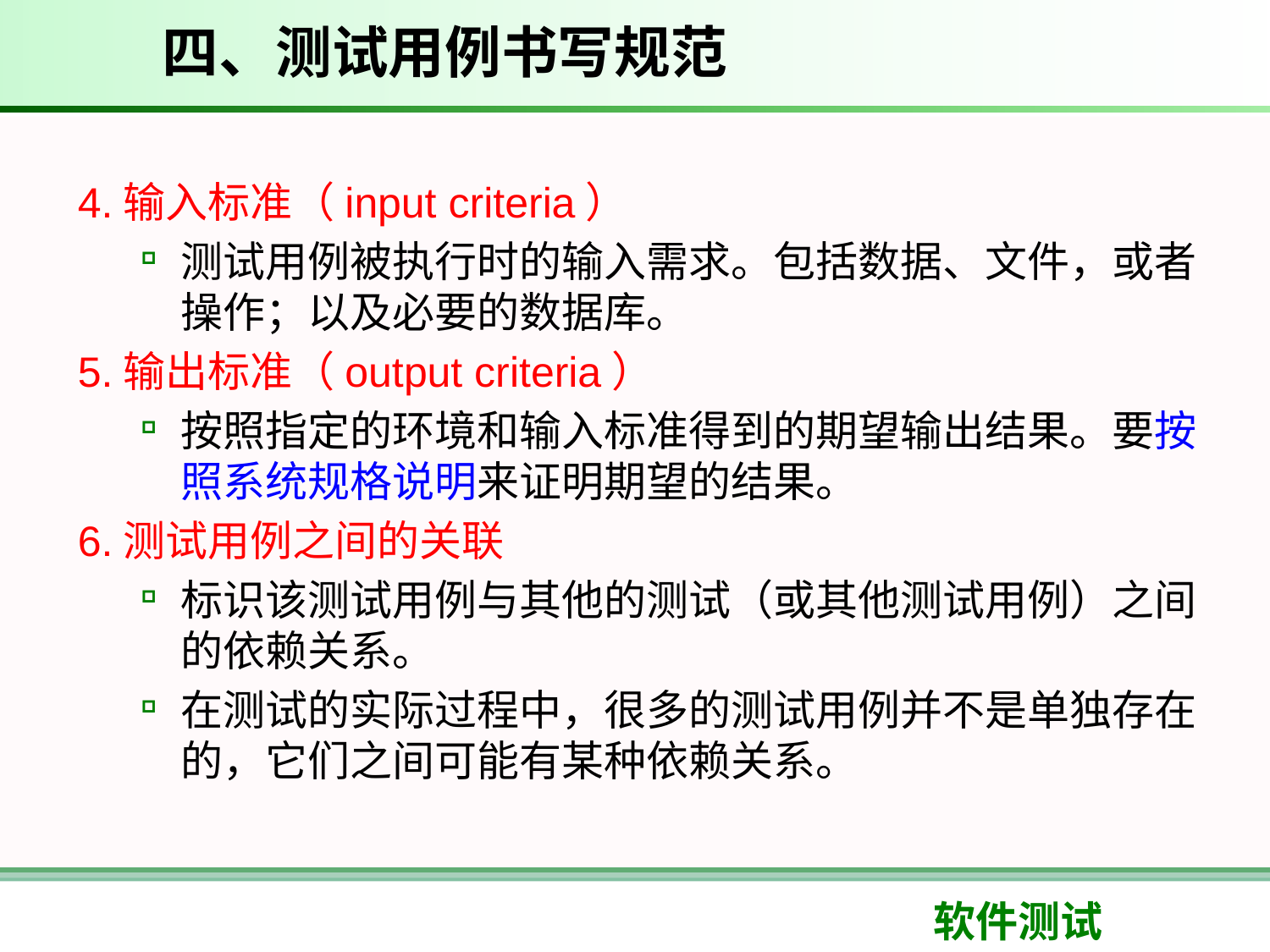

四、测试用例书写规范
4.输入标准（input criteria）
测试用例被执行时的输入需求。包括数据、文件，或者操作；以及必要的数据库。
5.输出标准（output criteria）
按照指定的环境和输入标准得到的期望输出结果。要按照系统规格说明来证明期望的结果。
6.测试用例之间的关联
标识该测试用例与其他的测试（或其他测试用例）之间的依赖关系。
在测试的实际过程中，很多的测试用例并不是单独存在的，它们之间可能有某种依赖关系。